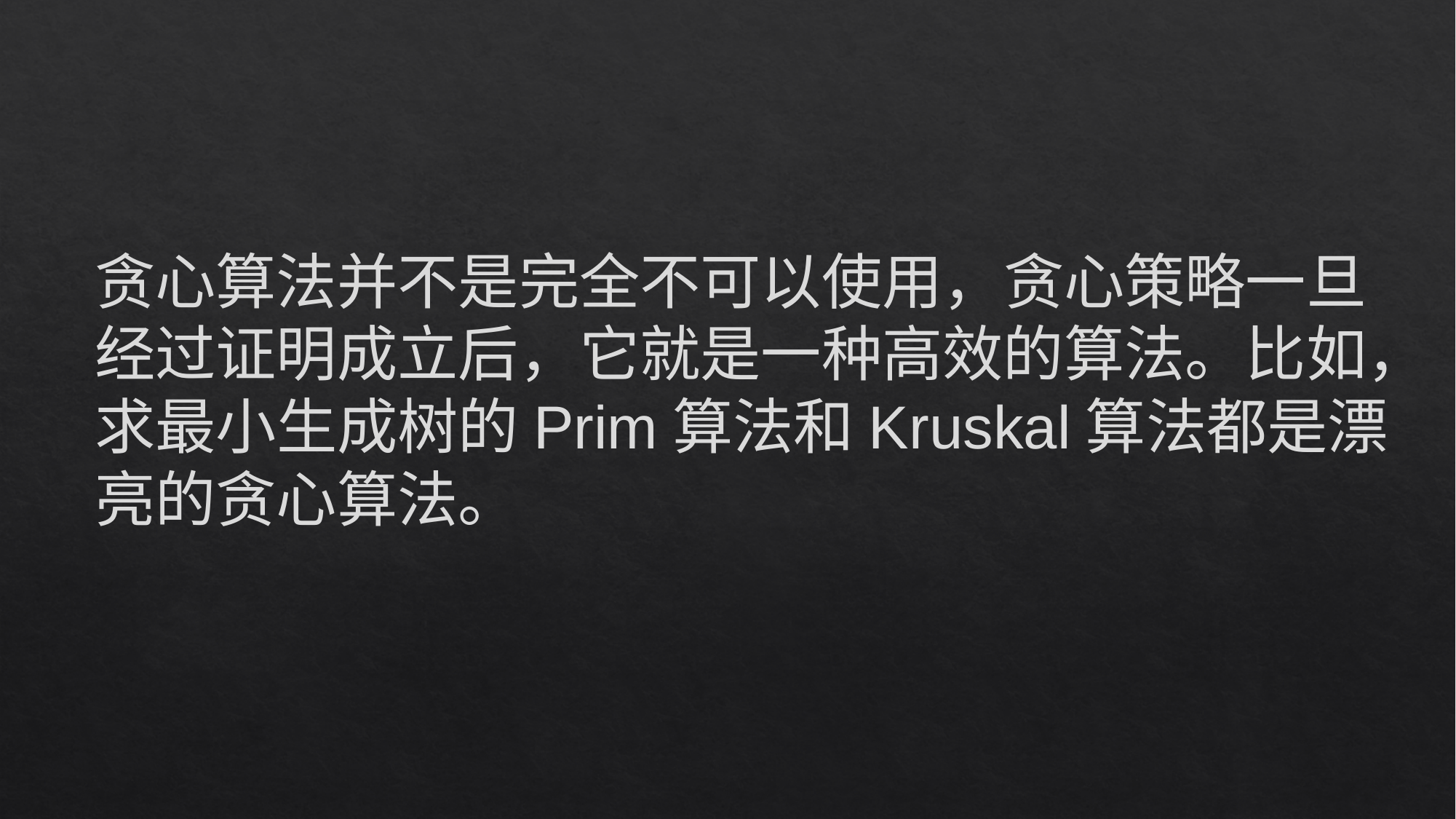

贪心算法并不是完全不可以使用，贪心策略一旦经过证明成立后，它就是一种高效的算法。比如，求最小生成树的Prim算法和Kruskal算法都是漂亮的贪心算法。